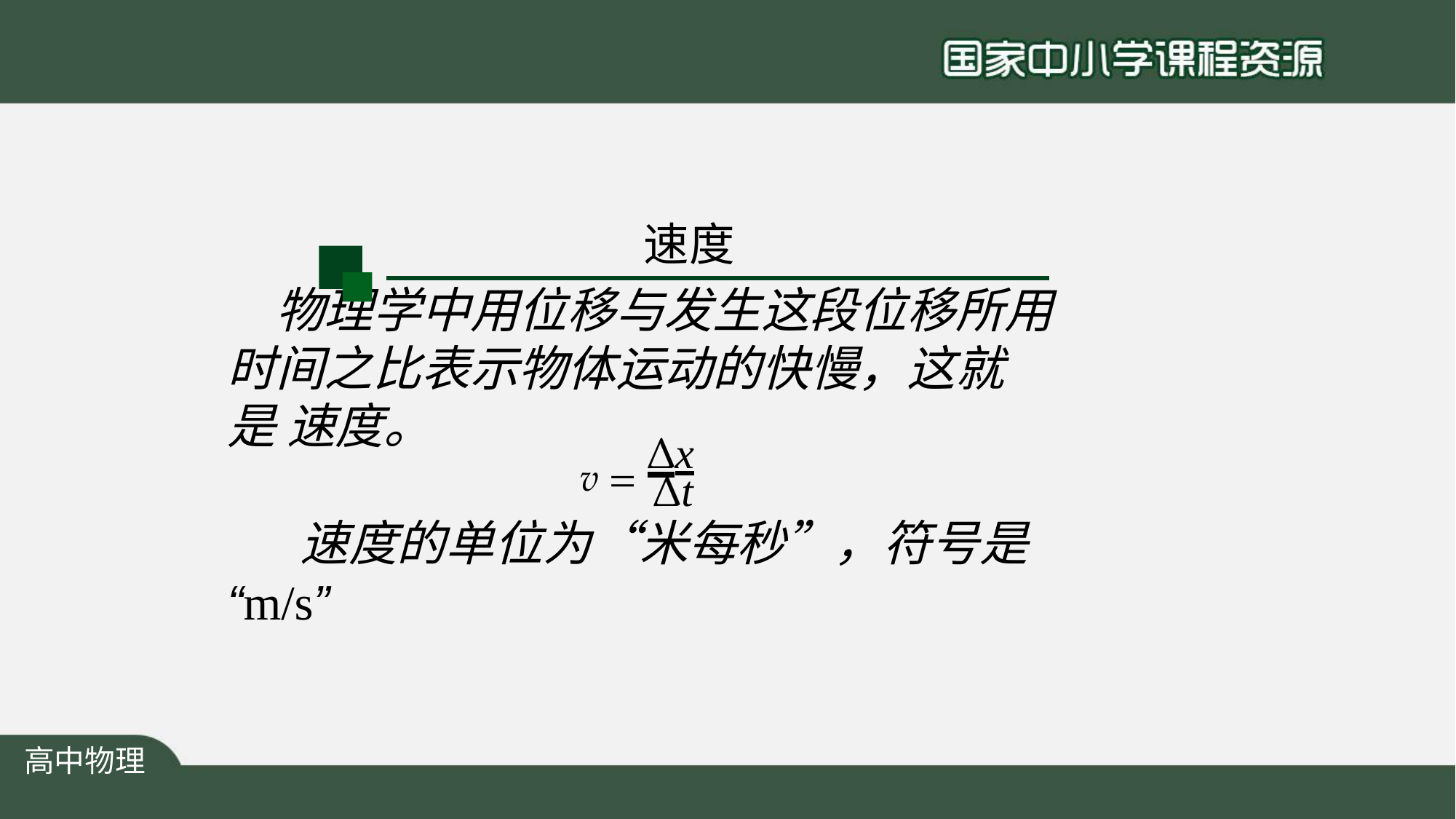

速度

# 物理学中用位移与发生这段位移所用

时间之比表示物体运动的快慢，这就是 速度。
v = Δx
Δt
速度的单位为“米每秒”，符号是
“m/s”
高中物理